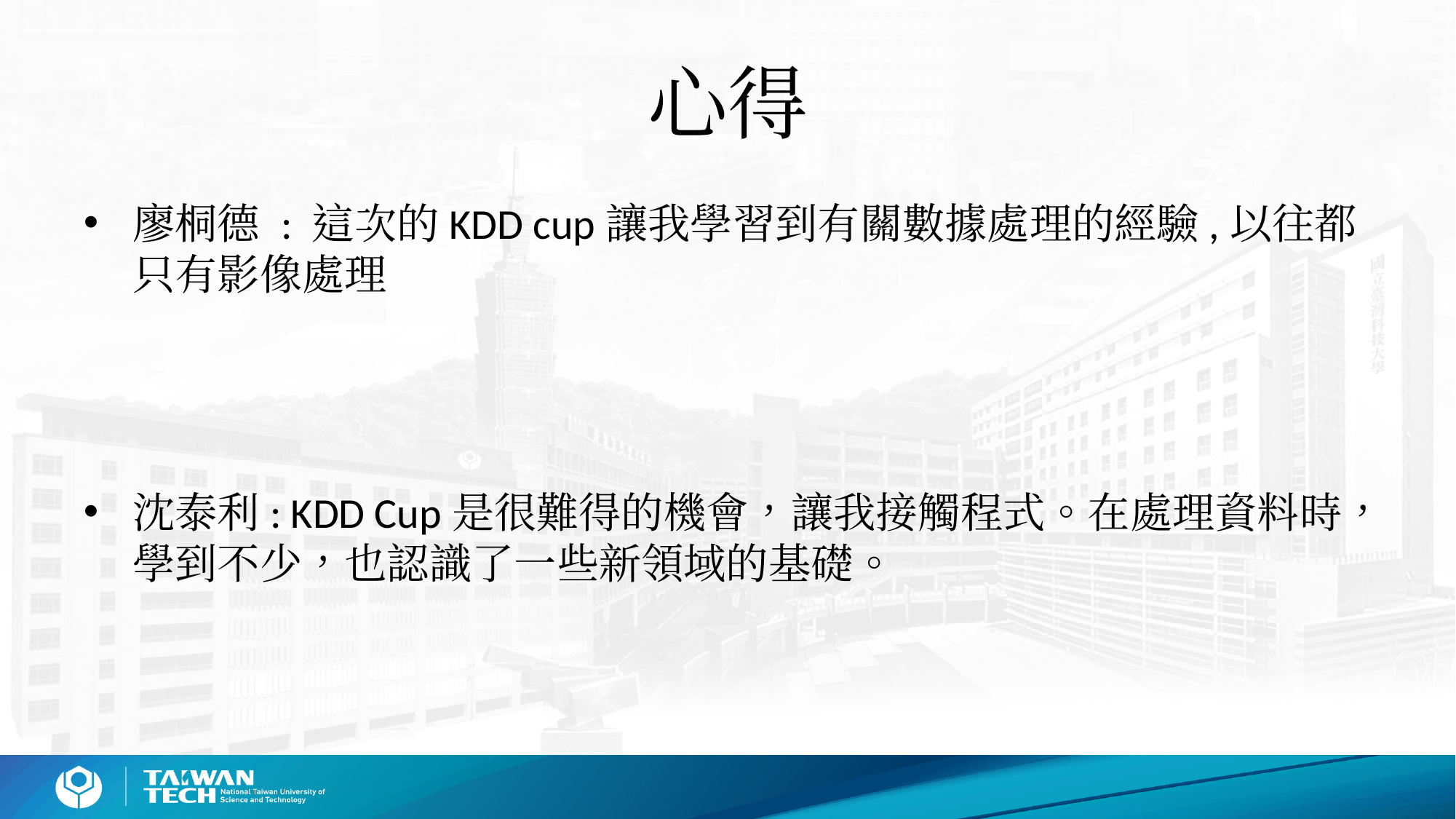

# 心得
廖桐德 : 這次的KDD cup讓我學習到有關數據處理的經驗,以往都只有影像處理

沈泰利: KDD Cup是很難得的機會，讓我接觸程式。在處理資料時，學到不少，也認識了一些新領域的基礎。